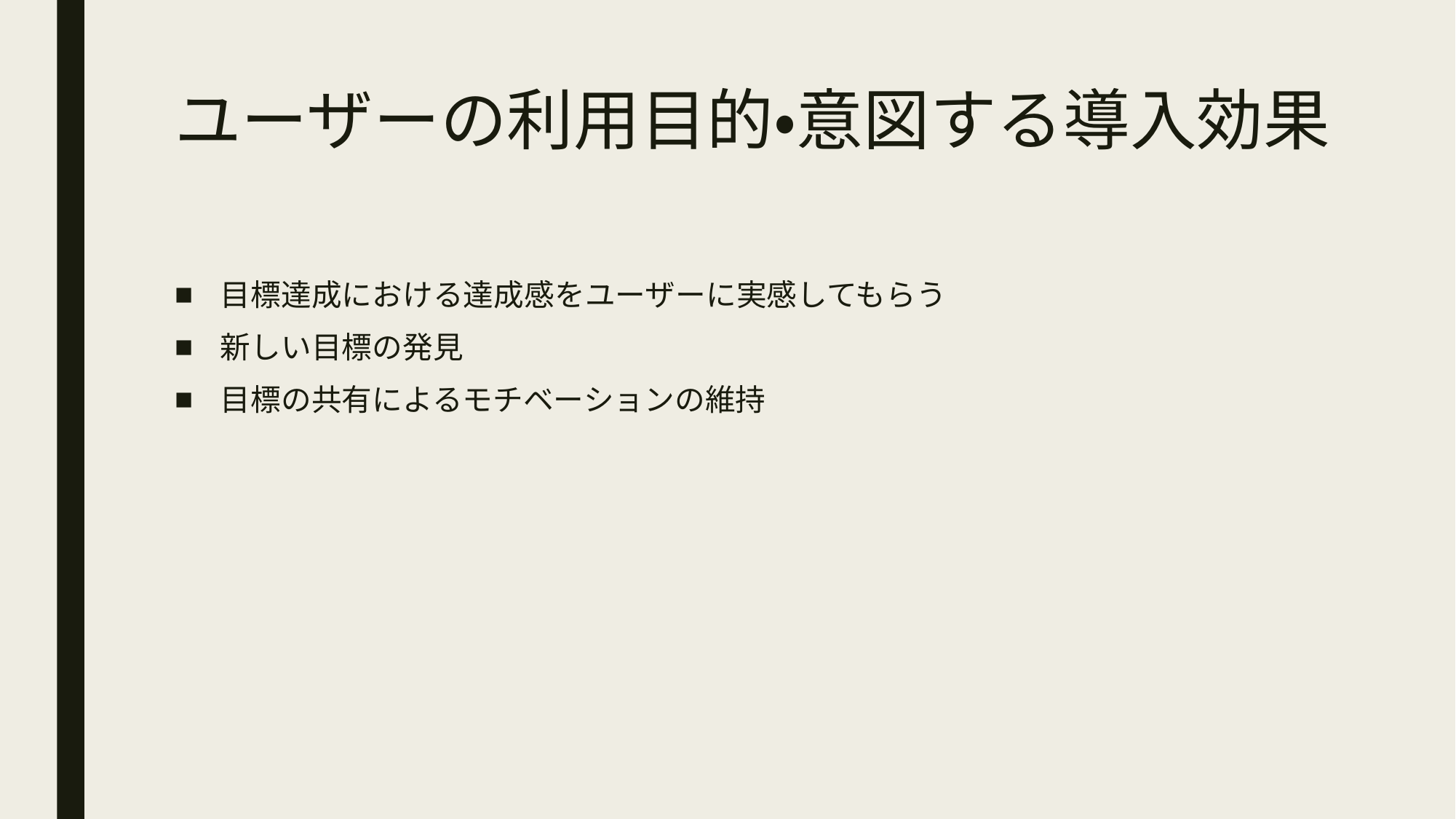

# ユーザーの利用目的・意図する導入効果
目標達成における達成感をユーザーに実感してもらう
新しい目標の発見
目標の共有によるモチベーションの維持